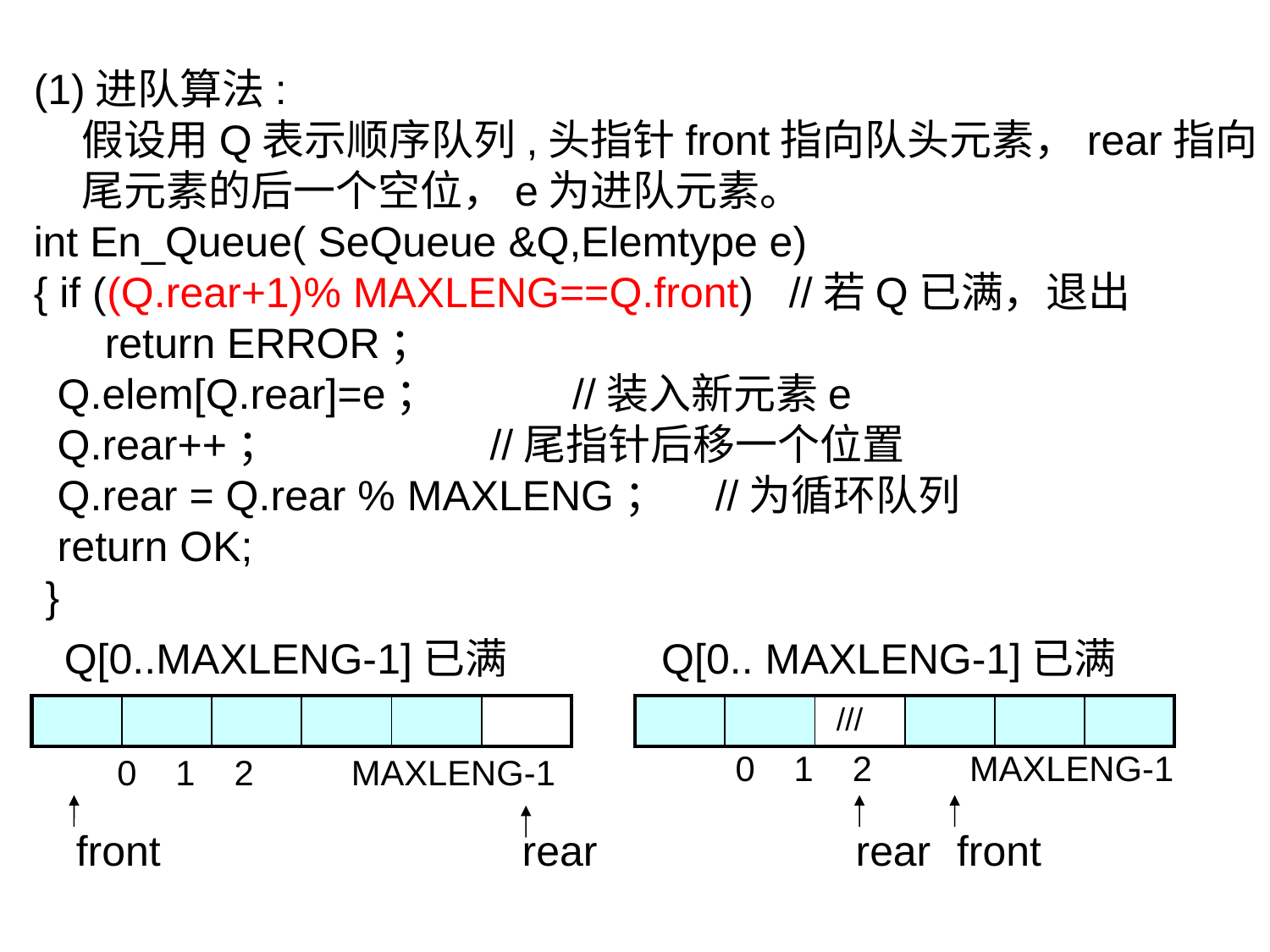

(1)进队算法:
    假设用Q表示顺序队列,头指针front指向队头元素，rear指向尾元素的后一个空位，e为进队元素。
int En_Queue( SeQueue &Q,Elemtype e)
{ if ((Q.rear+1)% MAXLENG==Q.front)   //若Q已满，退出
      return ERROR；
  Q.elem[Q.rear]=e；             //装入新元素e
  Q.rear++；                     //尾指针后移一个位置
  Q.rear = Q.rear % MAXLENG；    //为循环队列
  return OK;
 }
Q[0..MAXLENG-1]已满
Q[0.. MAXLENG-1]已满
|  |  |  |  |  |  |
| --- | --- | --- | --- | --- | --- |
|  |  | /// |  |  |  |
| --- | --- | --- | --- | --- | --- |
0    1    2          MAXLENG-1
0    1    2          MAXLENG-1

front
rear
rear
front